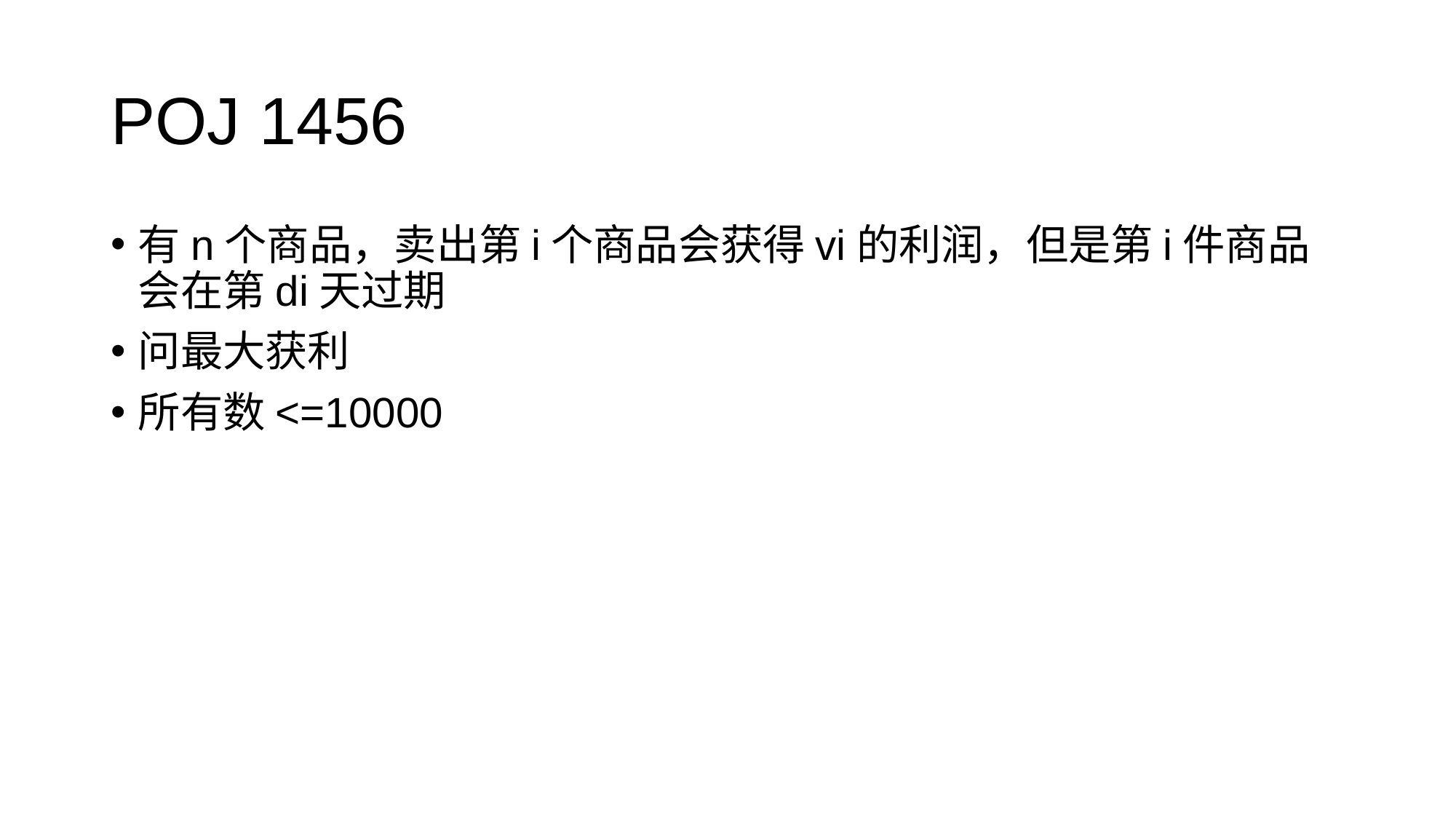

# POJ 1456
有n个商品，卖出第i个商品会获得vi的利润，但是第i件商品会在第di天过期
问最大获利
所有数<=10000